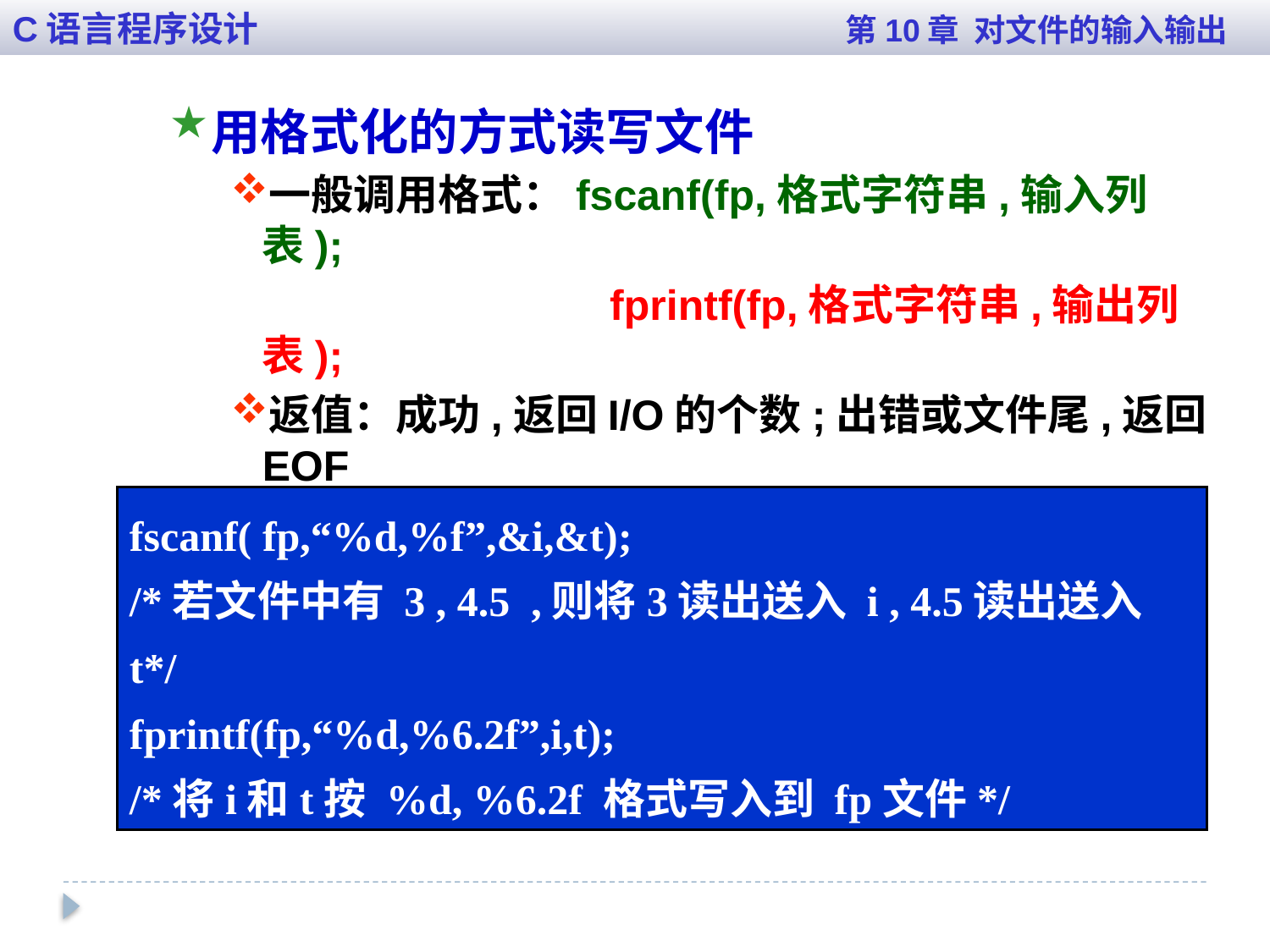

C语言程序设计                                                                         第10章  对文件的输入输出
用格式化的方式读写文件
一般调用格式：fscanf(fp,格式字符串,输入列表);
                                fprintf(fp,格式字符串,输出列表);
返值：成功,返回I/O的个数;出错或文件尾,返回EOF
由于输入输出时要进行ASCII码和二进制形式的转换，费时较多。
fscanf( fp,“%d,%f”,&i,&t);
/*若文件中有 3 , 4.5  ,则将3读出送入 i , 4.5读出送入t*/
fprintf(fp,“%d,%6.2f”,i,t);
/*将i和t按 %d, %6.2f 格式写入到 fp文件*/
17